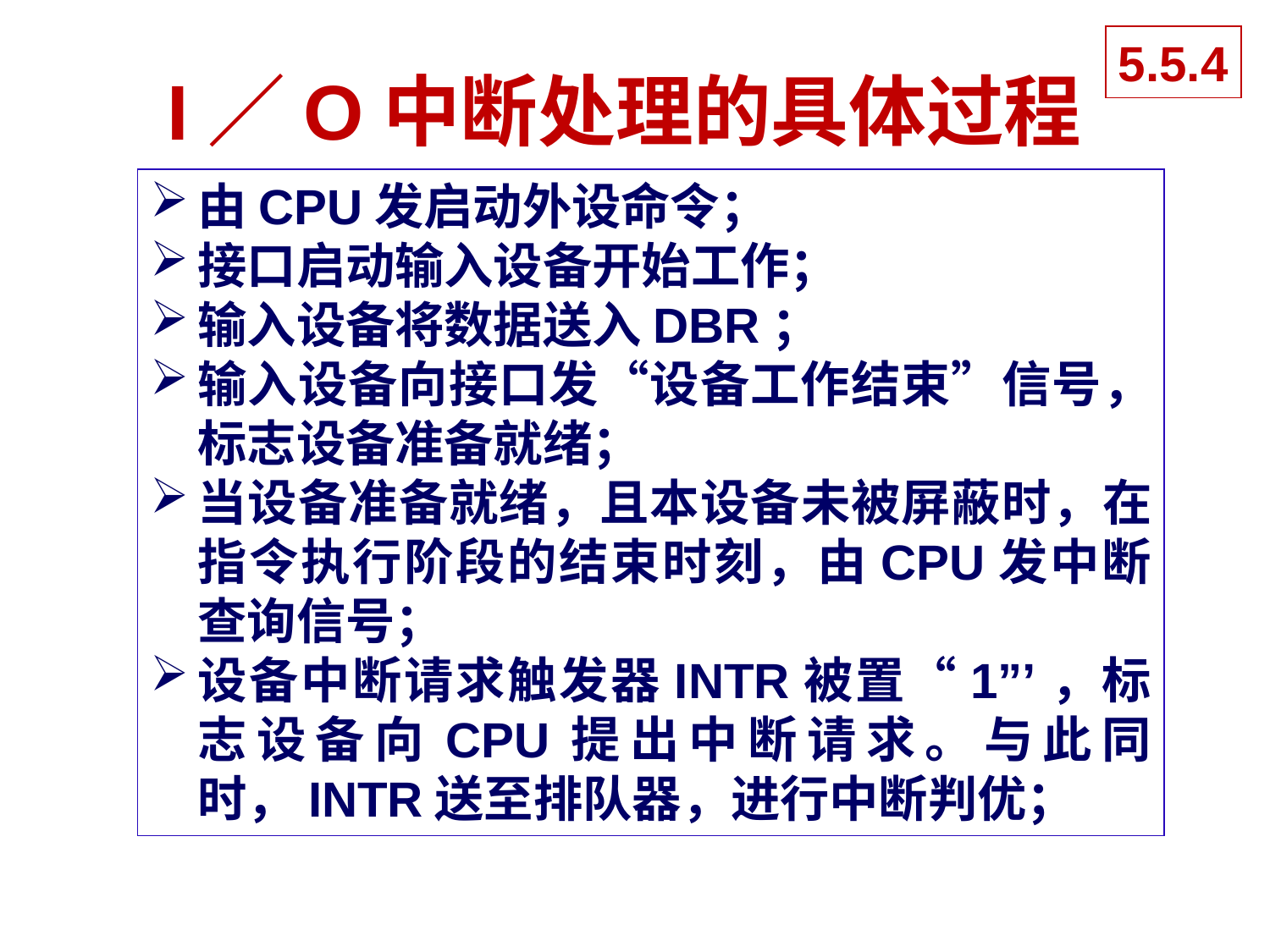

5.5.4
# I／O中断处理的具体过程
由CPU发启动外设命令；
接口启动输入设备开始工作；
输入设备将数据送入DBR；
输入设备向接口发“设备工作结束”信号，标志设备准备就绪；
当设备准备就绪，且本设备未被屏蔽时，在指令执行阶段的结束时刻，由CPU发中断查询信号；
设备中断请求触发器INTR被置“1”’，标志设备向CPU提出中断请求。与此同时，INTR送至排队器，进行中断判优；